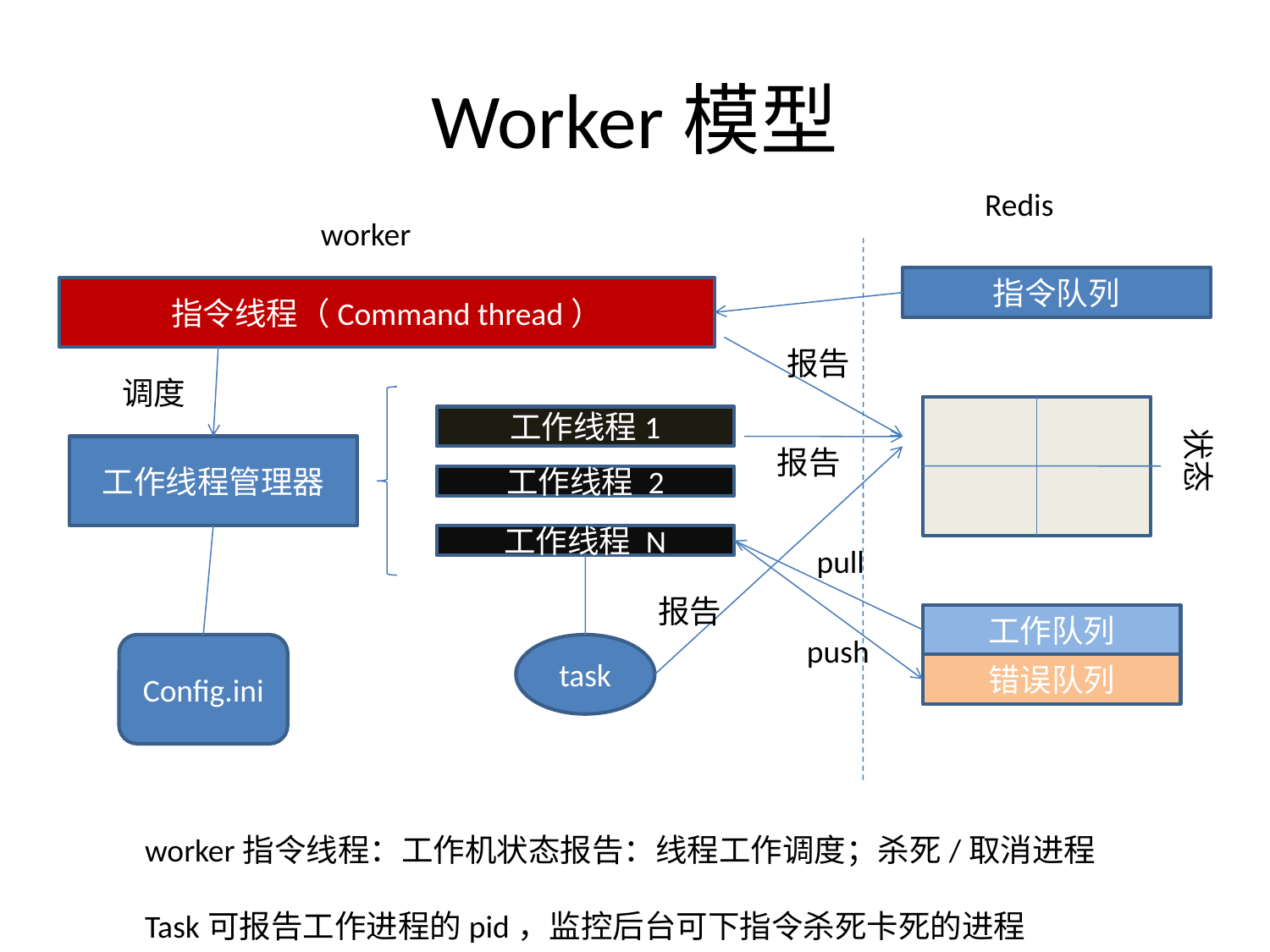

# Worker模型
Redis

worker
指令队列
指令线程（Command thread）
报告
调度

工作线程1
状态
工作线程管理器
报告
工作线程 2
工作线程 N
pull
报告
工作队列
push
Config.ini
task
错误队列
worker指令线程：工作机状态报告：线程工作调度；杀死/取消进程

Task可报告工作进程的pid，监控后台可下指令杀死卡死的进程